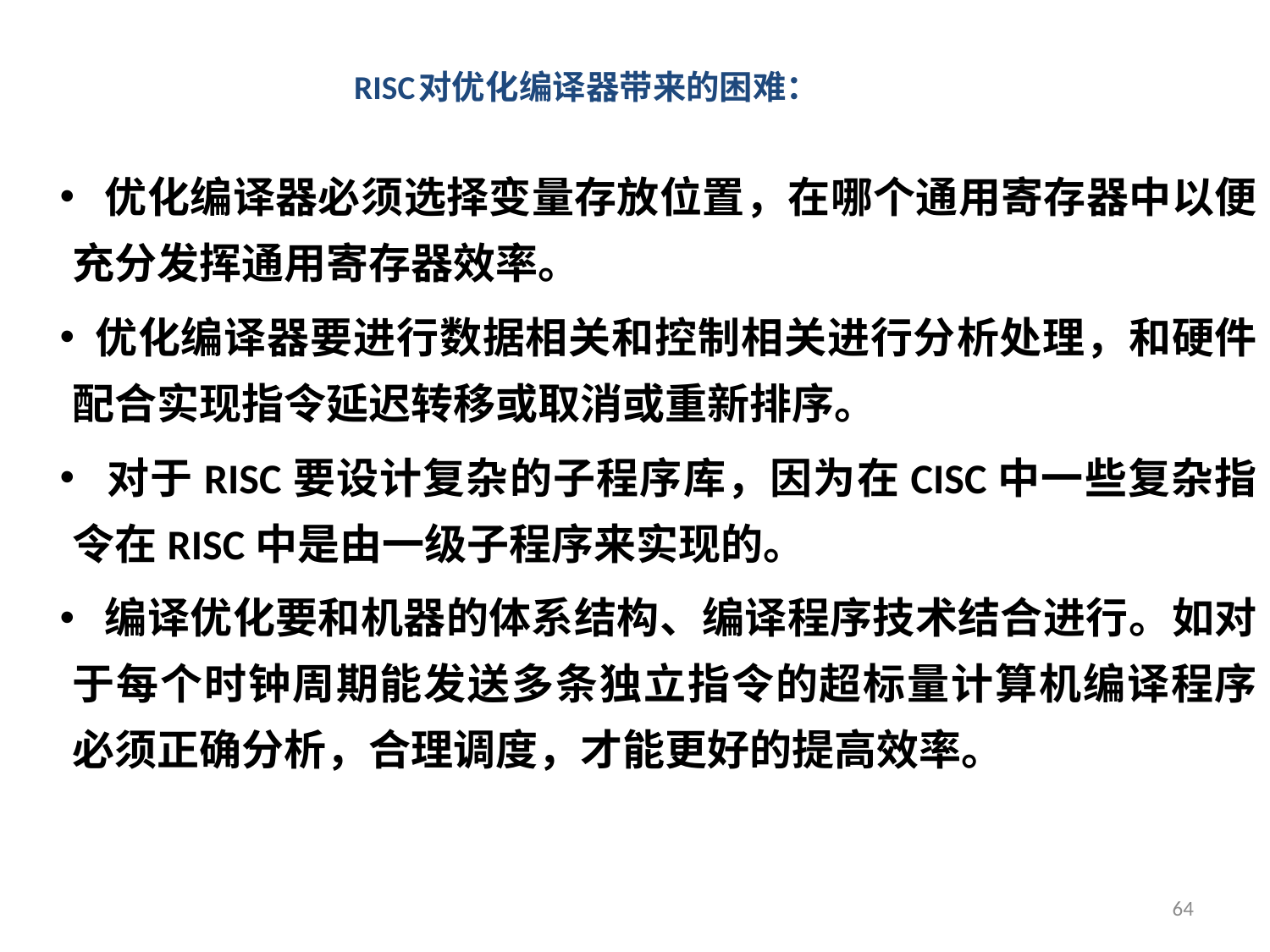

RISC对优化编译器带来的困难：
  优化编译器必须选择变量存放位置，在哪个通用寄存器中以便充分发挥通用寄存器效率。
 优化编译器要进行数据相关和控制相关进行分析处理，和硬件配合实现指令延迟转移或取消或重新排序。
  对于RISC要设计复杂的子程序库，因为在CISC中一些复杂指令在RISC中是由一级子程序来实现的。
  编译优化要和机器的体系结构、编译程序技术结合进行。如对于每个时钟周期能发送多条独立指令的超标量计算机编译程序必须正确分析，合理调度，才能更好的提高效率。
64